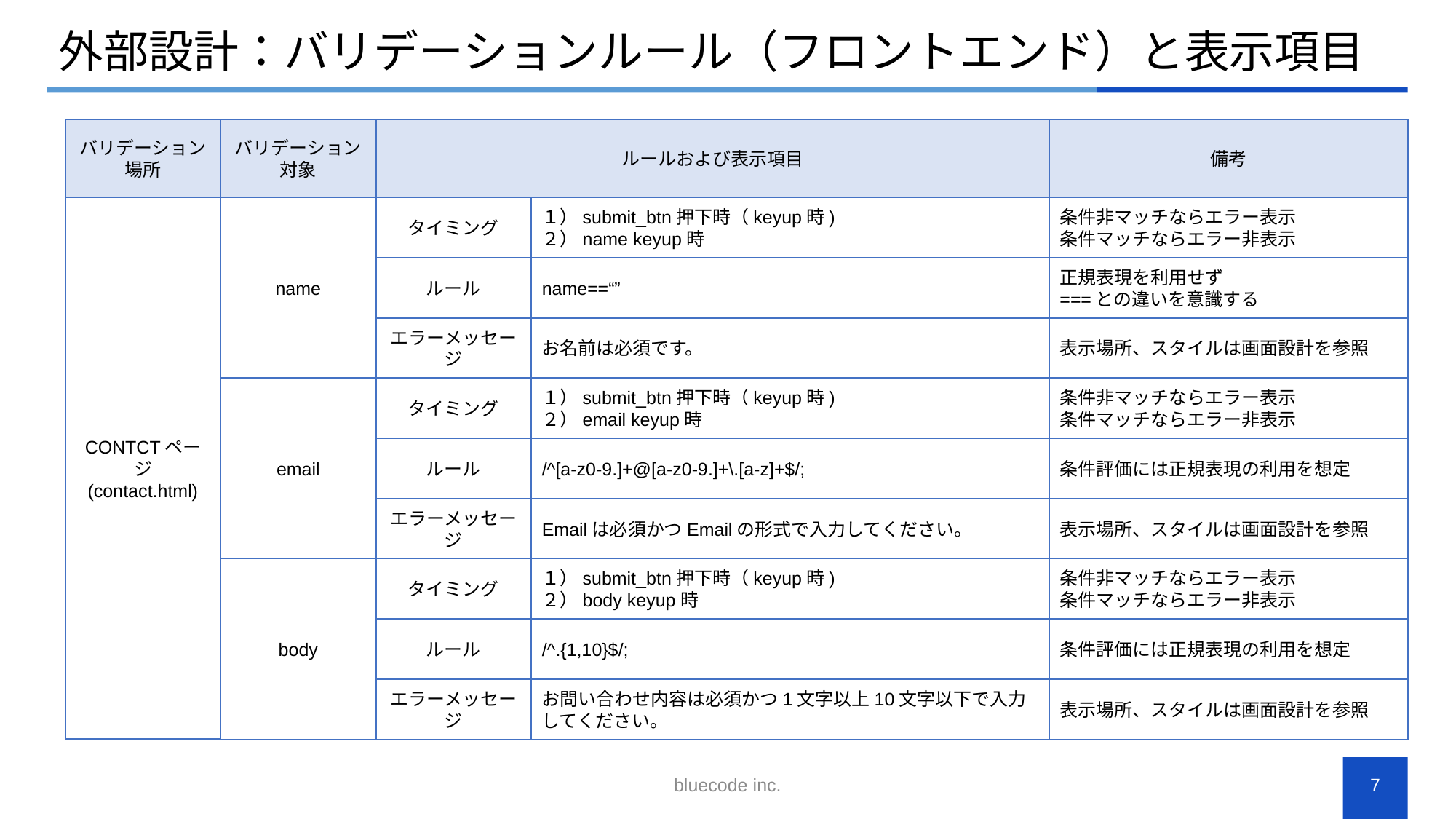

# 外部設計：バリデーションルール（フロントエンド）と表示項目
バリデーション場所
バリデーション対象
ルールおよび表示項目
備考
CONTCTページ
(contact.html)
name
タイミング
１）submit_btn押下時（keyup時)
２）name keyup時
条件非マッチならエラー表示
条件マッチならエラー非表示
ルール
name==“”
正規表現を利用せず
===との違いを意識する
エラーメッセージ
お名前は必須です。
表示場所、スタイルは画面設計を参照
email
タイミング
１）submit_btn押下時（keyup時)
２）email keyup時
条件非マッチならエラー表示
条件マッチならエラー非表示
ルール
/^[a-z0-9.]+@[a-z0-9.]+\.[a-z]+$/;
条件評価には正規表現の利用を想定
エラーメッセージ
Emailは必須かつEmailの形式で入力してください。
表示場所、スタイルは画面設計を参照
body
タイミング
１）submit_btn押下時（keyup時)
２）body keyup時
条件非マッチならエラー表示
条件マッチならエラー非表示
ルール
/^.{1,10}$/;
条件評価には正規表現の利用を想定
エラーメッセージ
お問い合わせ内容は必須かつ1文字以上10文字以下で入力してください。
表示場所、スタイルは画面設計を参照
bluecode inc.
7